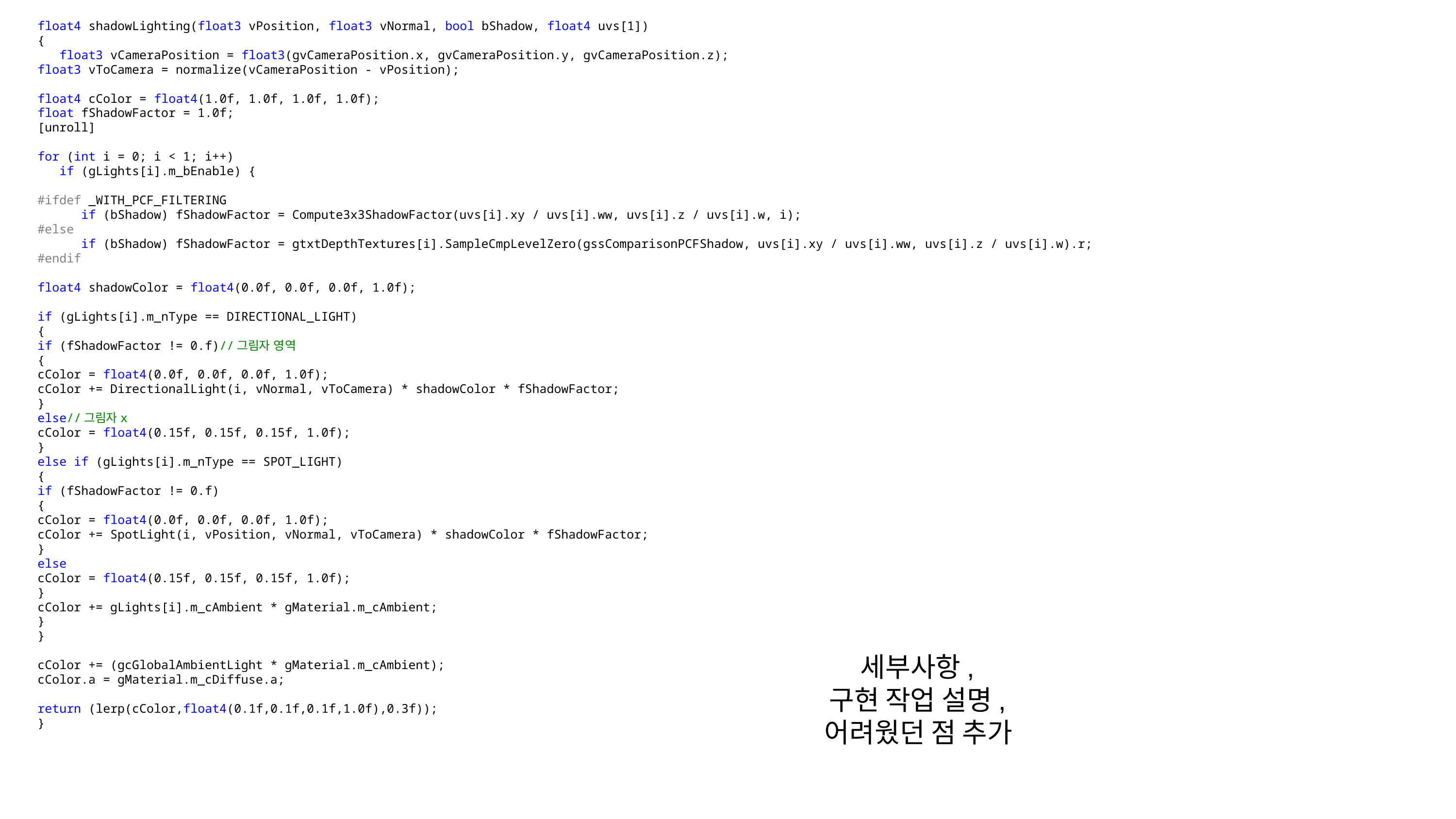

float4 shadowLighting(float3 vPosition, float3 vNormal, bool bShadow, float4 uvs[1])
{
   float3 vCameraPosition = float3(gvCameraPosition.x, gvCameraPosition.y, gvCameraPosition.z);
float3 vToCamera = normalize(vCameraPosition - vPosition);

float4 cColor = float4(1.0f, 1.0f, 1.0f, 1.0f);
float fShadowFactor = 1.0f;
[unroll]

for (int i = 0; i < 1; i++)
   if (gLights[i].m_bEnable) {

#ifdef _WITH_PCF_FILTERING
      if (bShadow) fShadowFactor = Compute3x3ShadowFactor(uvs[i].xy / uvs[i].ww, uvs[i].z / uvs[i].w, i);
#else
      if (bShadow) fShadowFactor = gtxtDepthTextures[i].SampleCmpLevelZero(gssComparisonPCFShadow, uvs[i].xy / uvs[i].ww, uvs[i].z / uvs[i].w).r;
#endif

float4 shadowColor = float4(0.0f, 0.0f, 0.0f, 1.0f);

if (gLights[i].m_nType == DIRECTIONAL_LIGHT)
{
if (fShadowFactor != 0.f)//그림자 영역
{
cColor = float4(0.0f, 0.0f, 0.0f, 1.0f);
cColor += DirectionalLight(i, vNormal, vToCamera) * shadowColor * fShadowFactor;
}
else//그림자x
cColor = float4(0.15f, 0.15f, 0.15f, 1.0f);
}
else if (gLights[i].m_nType == SPOT_LIGHT)
{
if (fShadowFactor != 0.f)
{
cColor = float4(0.0f, 0.0f, 0.0f, 1.0f);
cColor += SpotLight(i, vPosition, vNormal, vToCamera) * shadowColor * fShadowFactor;
}
else
cColor = float4(0.15f, 0.15f, 0.15f, 1.0f);
}
cColor += gLights[i].m_cAmbient * gMaterial.m_cAmbient;
}
}

cColor += (gcGlobalAmbientLight * gMaterial.m_cAmbient);
cColor.a = gMaterial.m_cDiffuse.a;

return (lerp(cColor,float4(0.1f,0.1f,0.1f,1.0f),0.3f));
}

세부사항,
구현 작업 설명,
어려웠던 점 추가